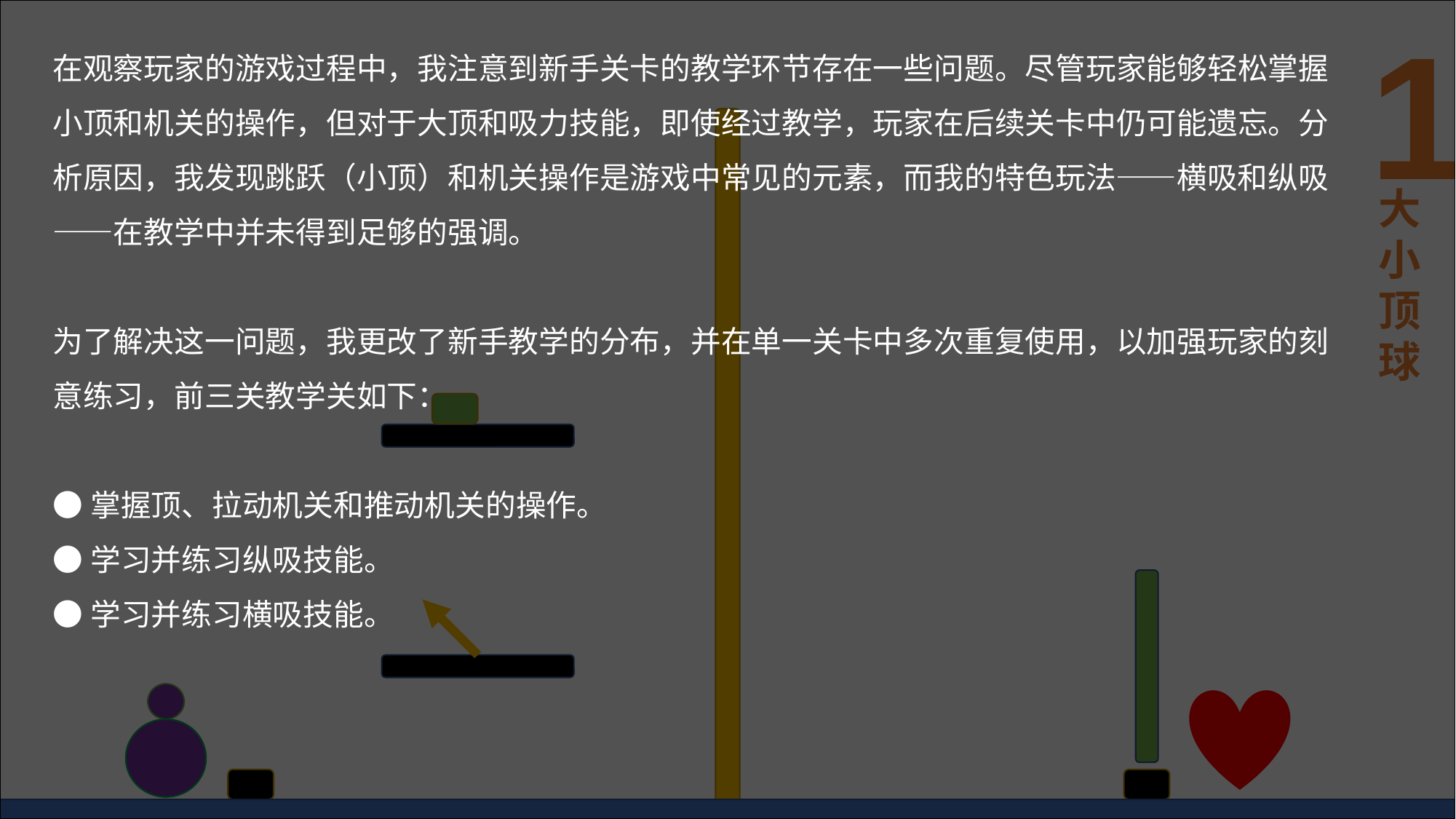

1
在观察玩家的游戏过程中，我注意到新手关卡的教学环节存在一些问题。尽管玩家能够轻松掌握小顶和机关的操作，但对于大顶和吸力技能，即使经过教学，玩家在后续关卡中仍可能遗忘。分析原因，我发现跳跃（小顶）和机关操作是游戏中常见的元素，而我的特色玩法——横吸和纵吸——在教学中并未得到足够的强调。

为了解决这一问题，我更改了新手教学的分布，并在单一关卡中多次重复使用，以加强玩家的刻意练习，前三关教学关如下：

●掌握顶、拉动机关和推动机关的操作。
●学习并练习纵吸技能。
●学习并练习横吸技能。

大小顶球